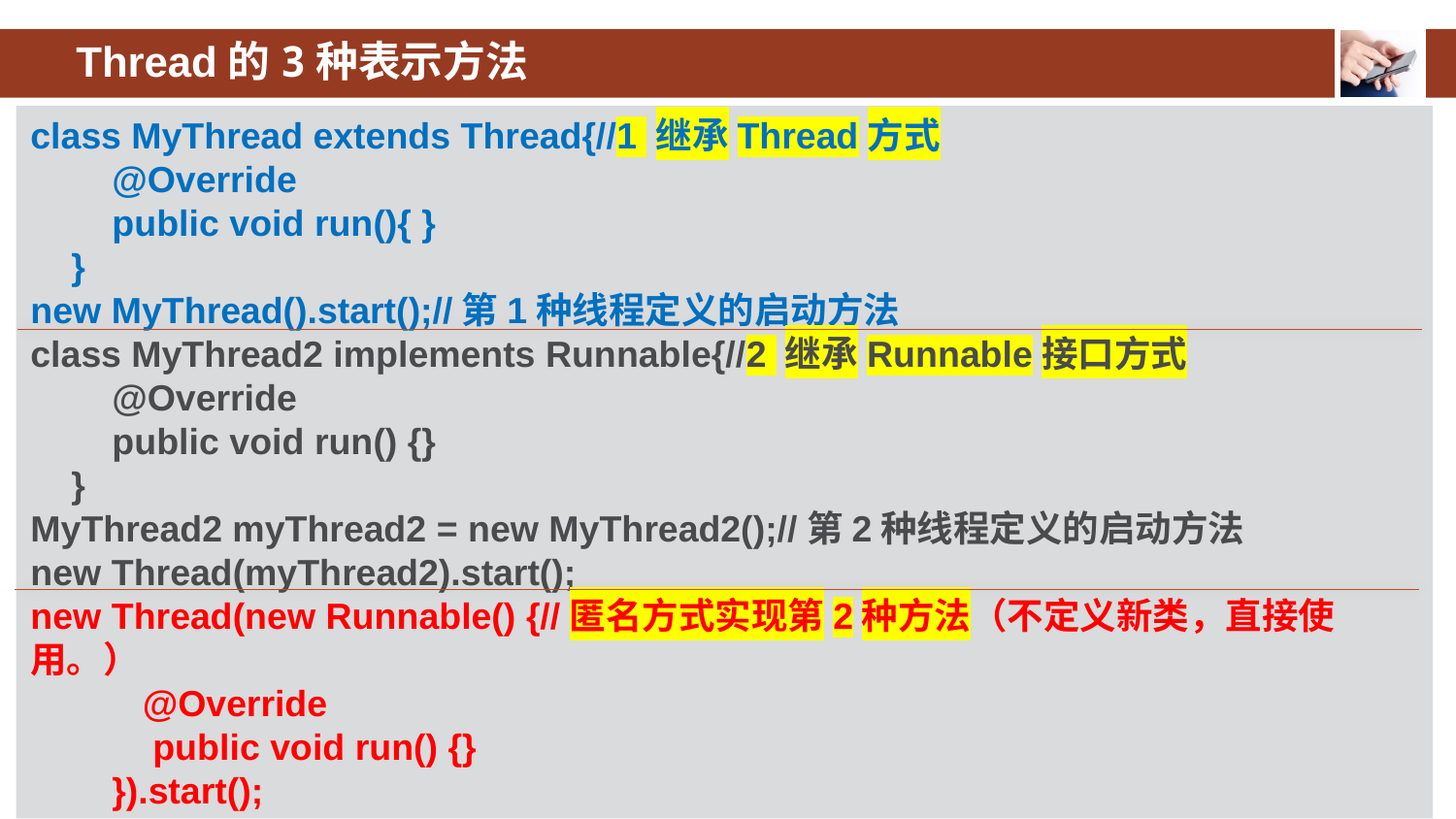

# Thread的3种表示方法
class MyThread extends Thread{//1 继承Thread方式
        @Override
        public void run(){ }
    }
new MyThread().start();//第1种线程定义的启动方法
class MyThread2 implements Runnable{//2 继承Runnable接口方式
        @Override
        public void run() {}
    }
MyThread2 myThread2 = new MyThread2();//第2种线程定义的启动方法
new Thread(myThread2).start();
new Thread(new Runnable() {//匿名方式实现第2种方法（不定义新类，直接使用。）
           @Override
            public void run() {}
        }).start();